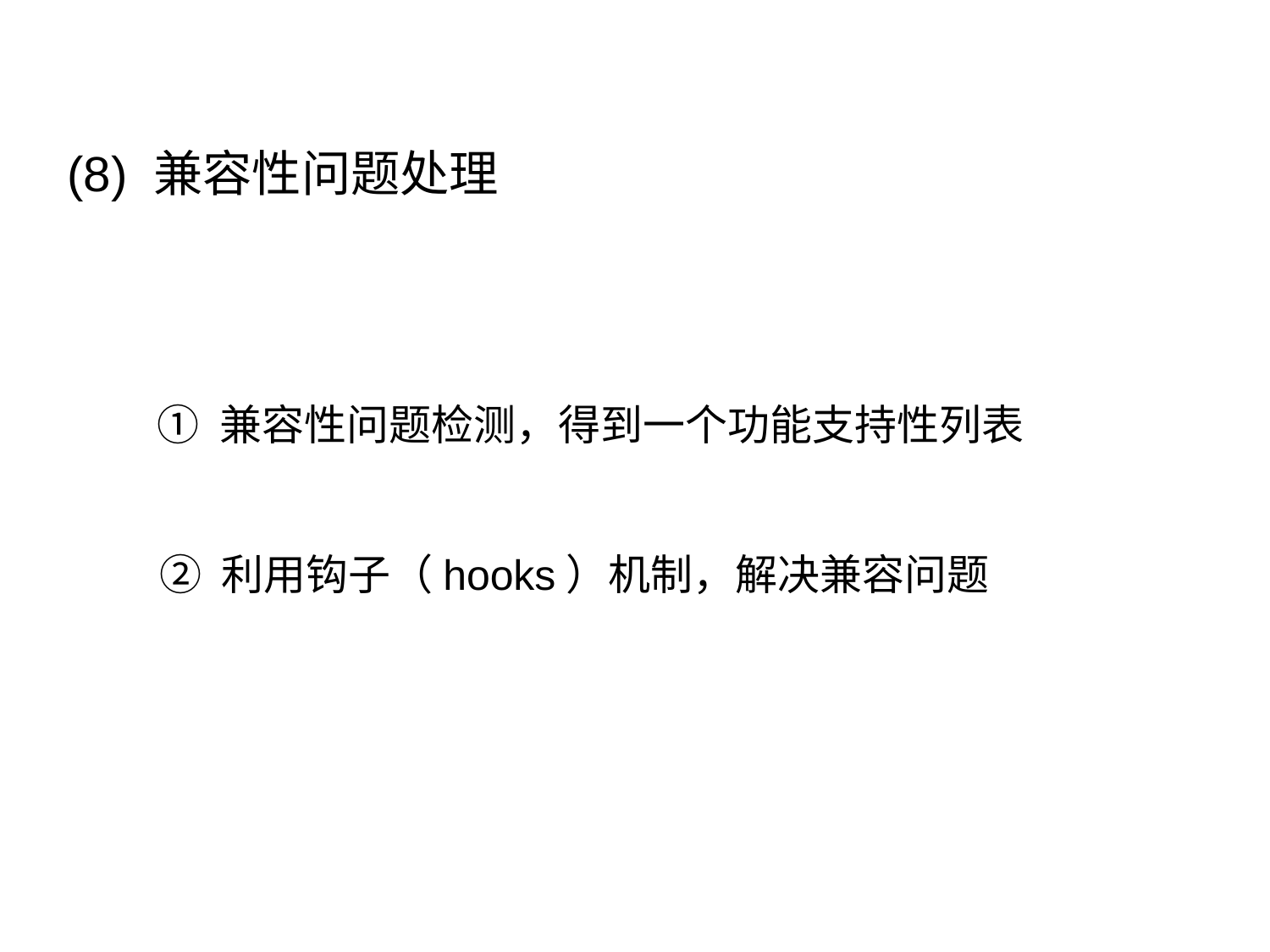

(8) 兼容性问题处理
① 兼容性问题检测，得到一个功能支持性列表
② 利用钩子（hooks）机制，解决兼容问题